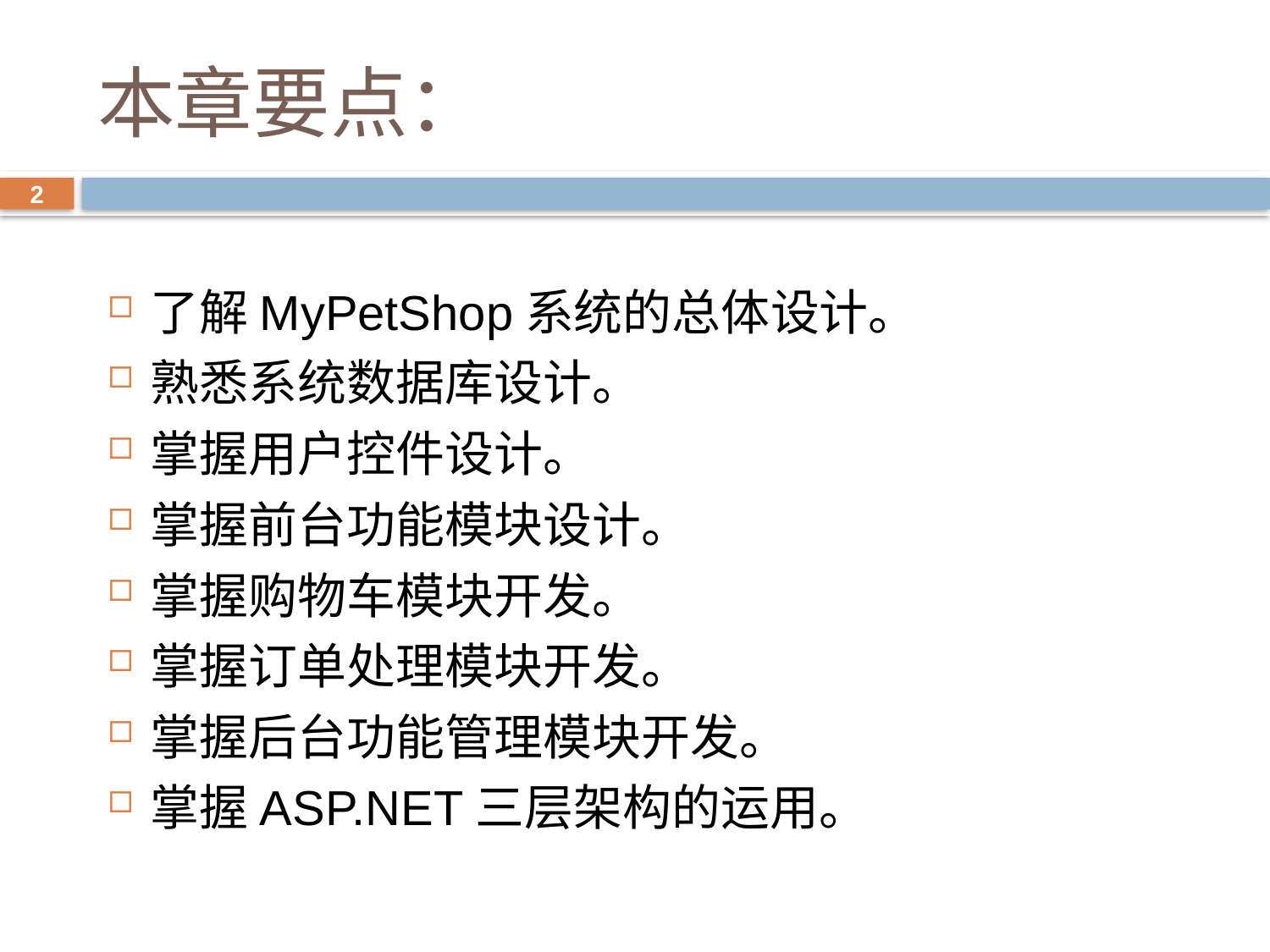

# 本章要点：
2
了解MyPetShop系统的总体设计。
熟悉系统数据库设计。
掌握用户控件设计。
掌握前台功能模块设计。
掌握购物车模块开发。
掌握订单处理模块开发。
掌握后台功能管理模块开发。
掌握ASP.NET三层架构的运用。